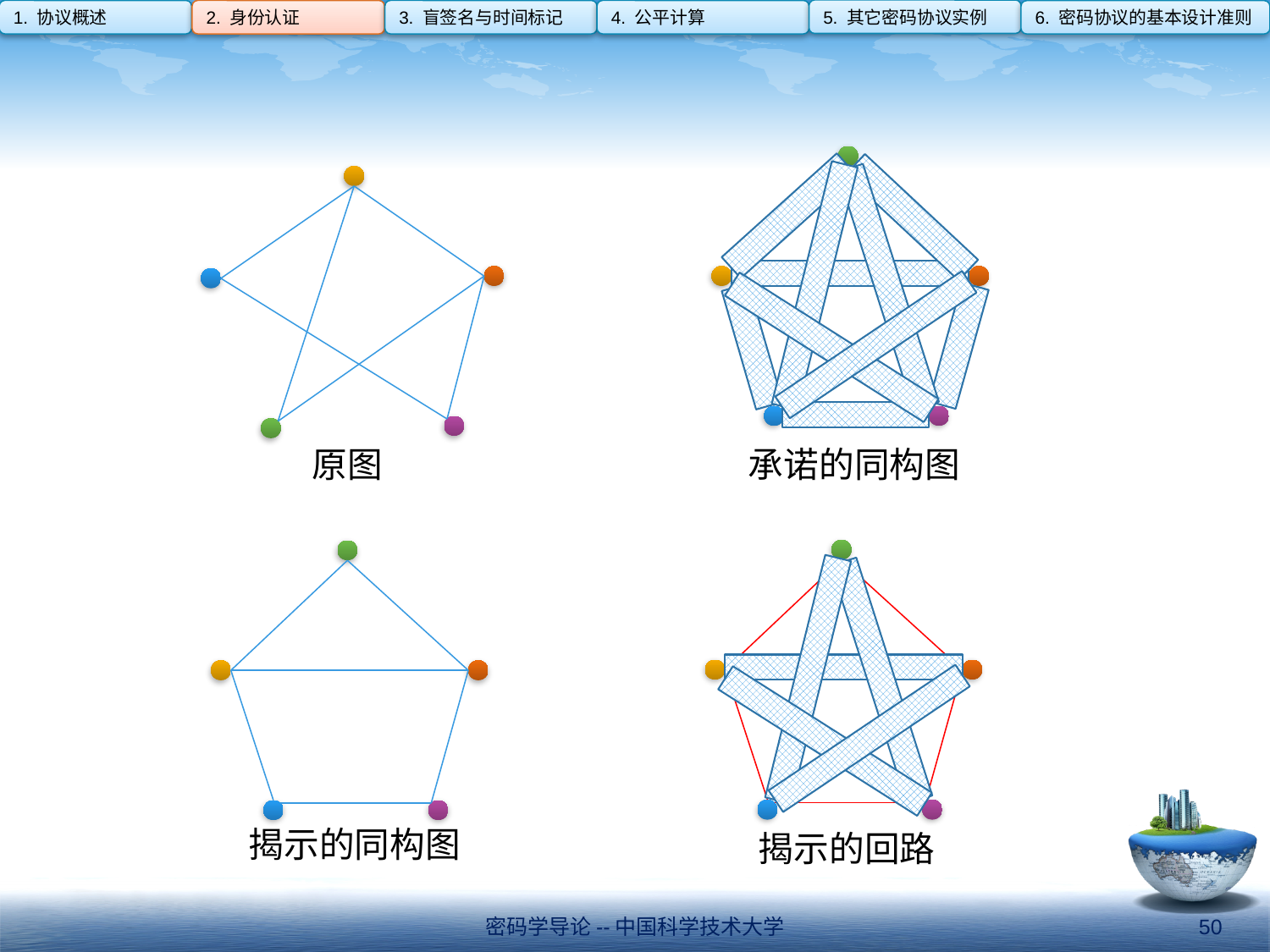

5. 其它密码协议实例
1. 协议概述
2. 身份认证
3. 盲签名与时间标记
4. 公平计算
6. 密码协议的基本设计准则

原图
承诺的同构图

揭示的同构图
揭示的回路
密码学导论--中国科学技术大学
50